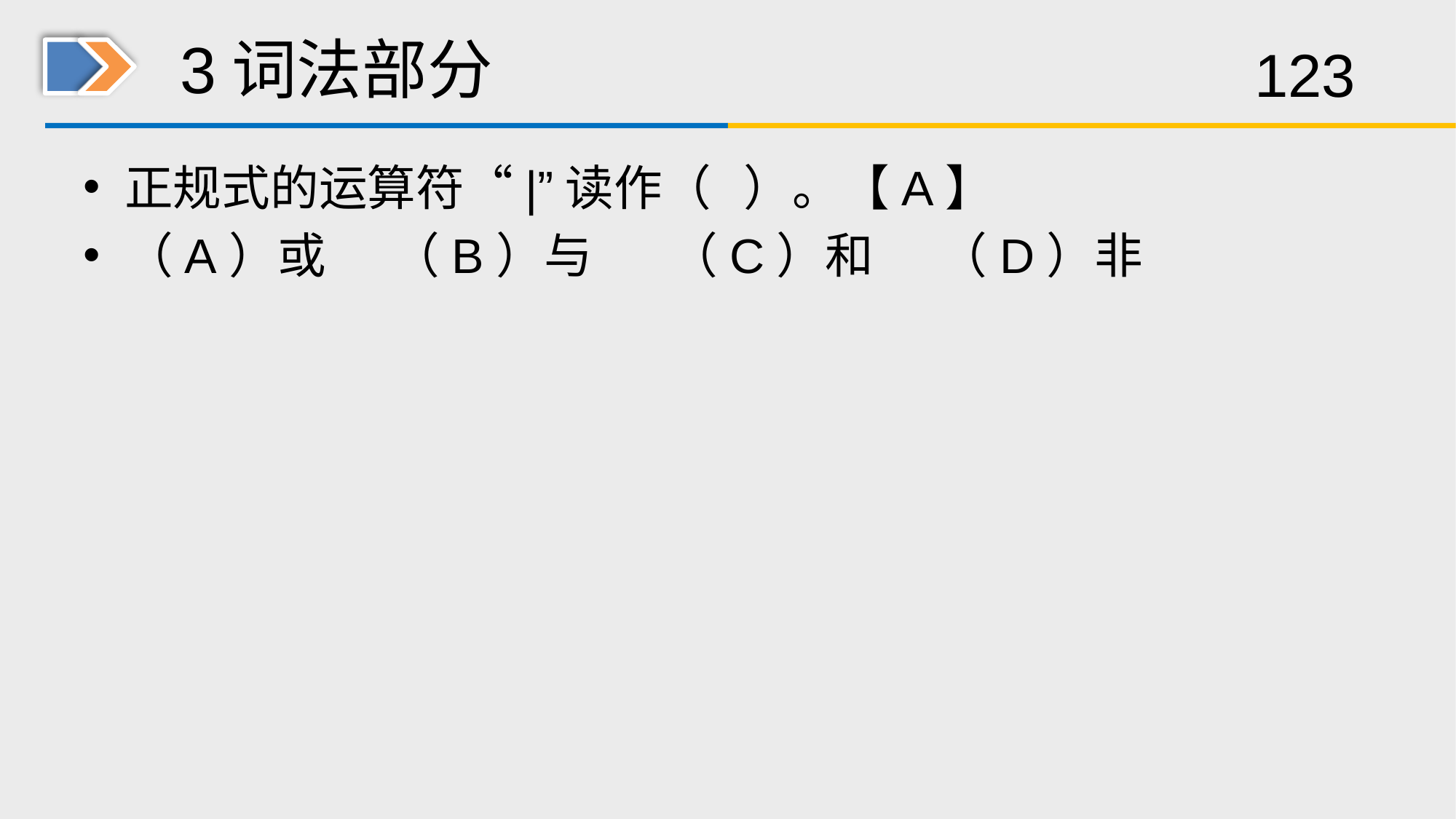

# 3词法部分
123
正规式的运算符“|”读作（   ）。【A】
（A）或      （B）与       （C）和      （D）非